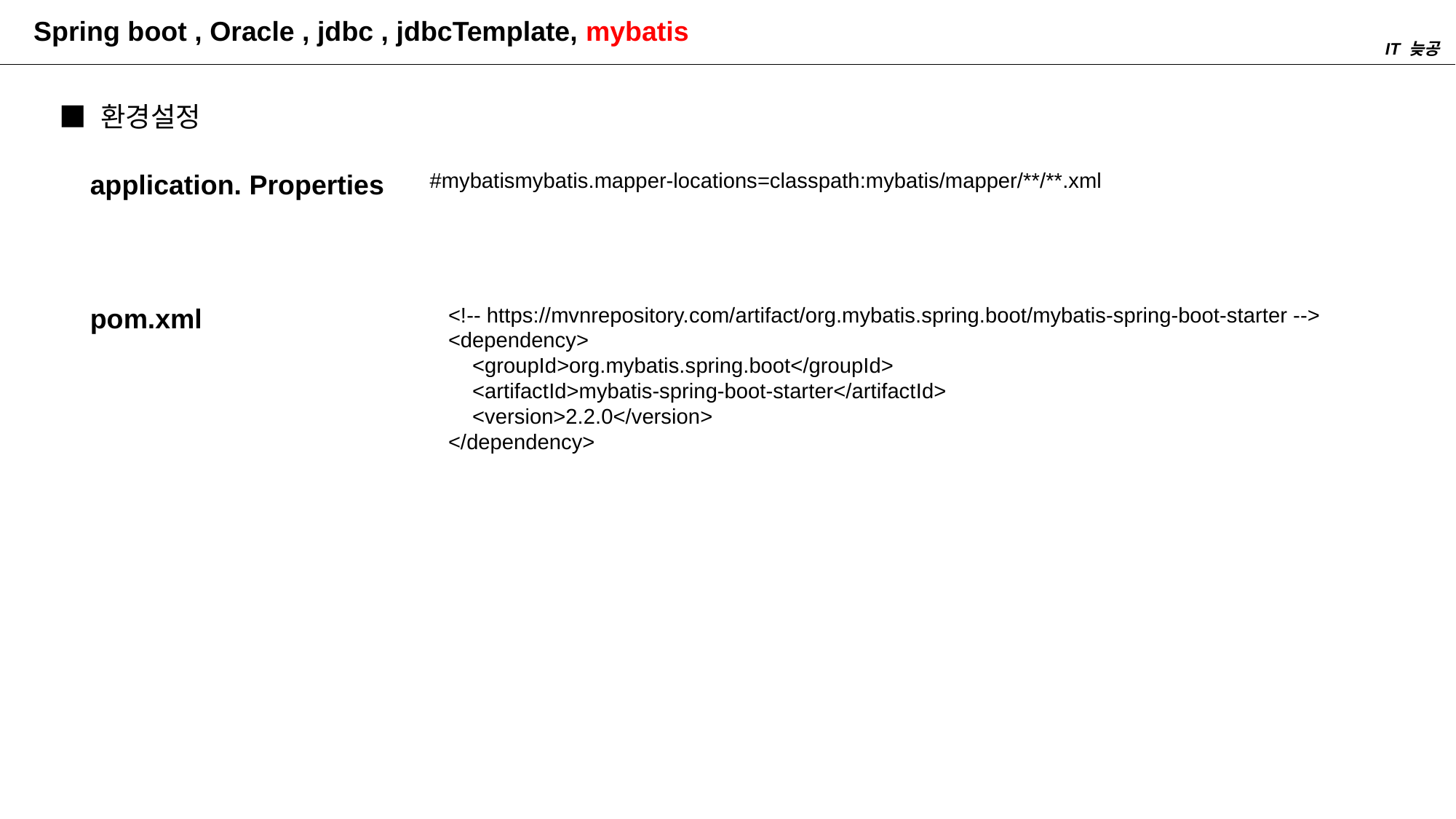

Spring boot , Oracle , jdbc , jdbcTemplate, mybatis
IT 늦공
■ 환경설정
application. Properties
#mybatismybatis.mapper-locations=classpath:mybatis/mapper/**/**.xml
pom.xml
<!-- https://mvnrepository.com/artifact/org.mybatis.spring.boot/mybatis-spring-boot-starter -->
<dependency>
    <groupId>org.mybatis.spring.boot</groupId>
    <artifactId>mybatis-spring-boot-starter</artifactId>
    <version>2.2.0</version>
</dependency>